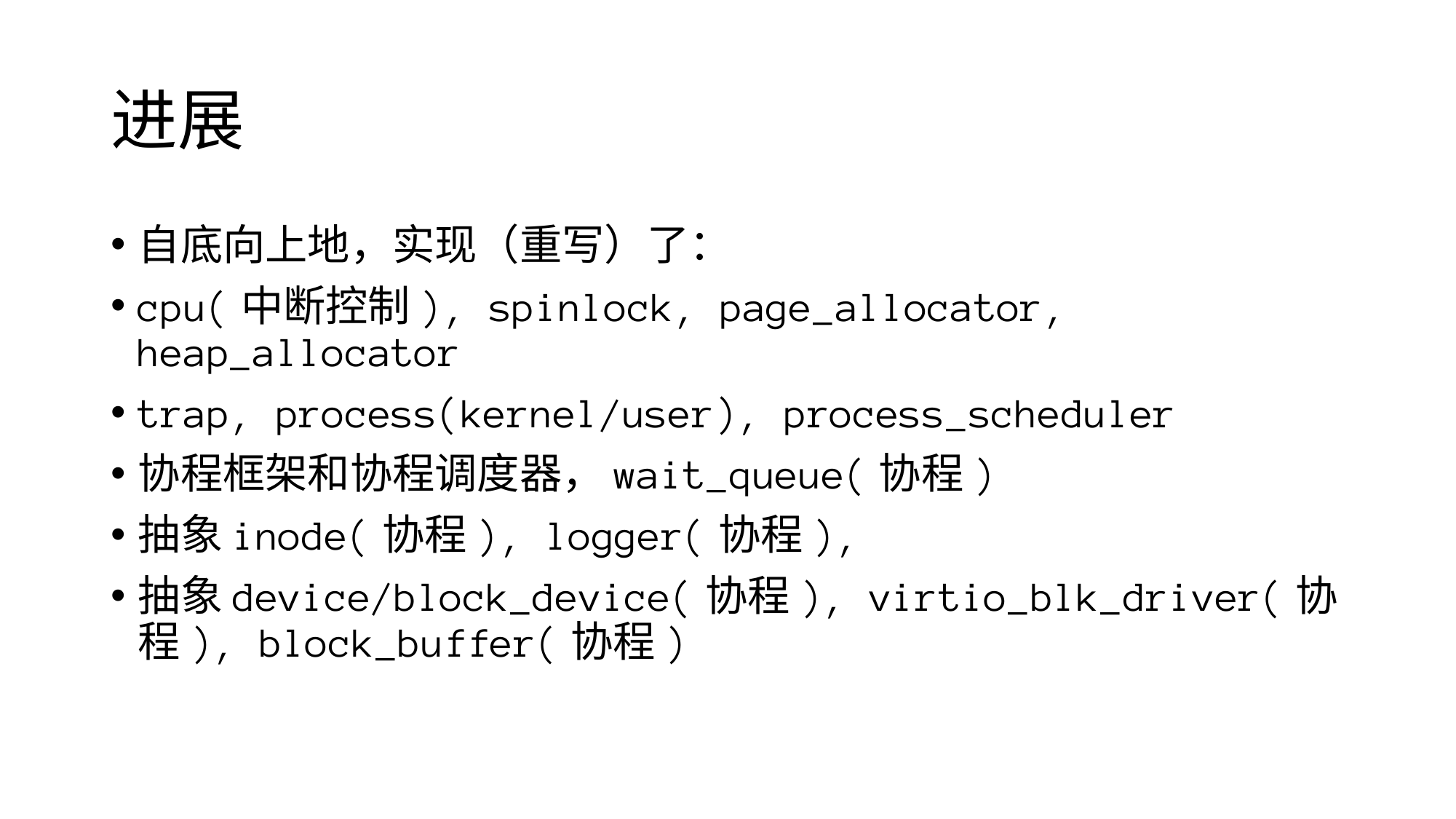

# 进展
自底向上地，实现（重写）了：
cpu(中断控制), spinlock, page_allocator, heap_allocator
trap, process(kernel/user), process_scheduler
协程框架和协程调度器，wait_queue(协程)
抽象inode(协程), logger(协程),
抽象device/block_device(协程), virtio_blk_driver(协程), block_buffer(协程)